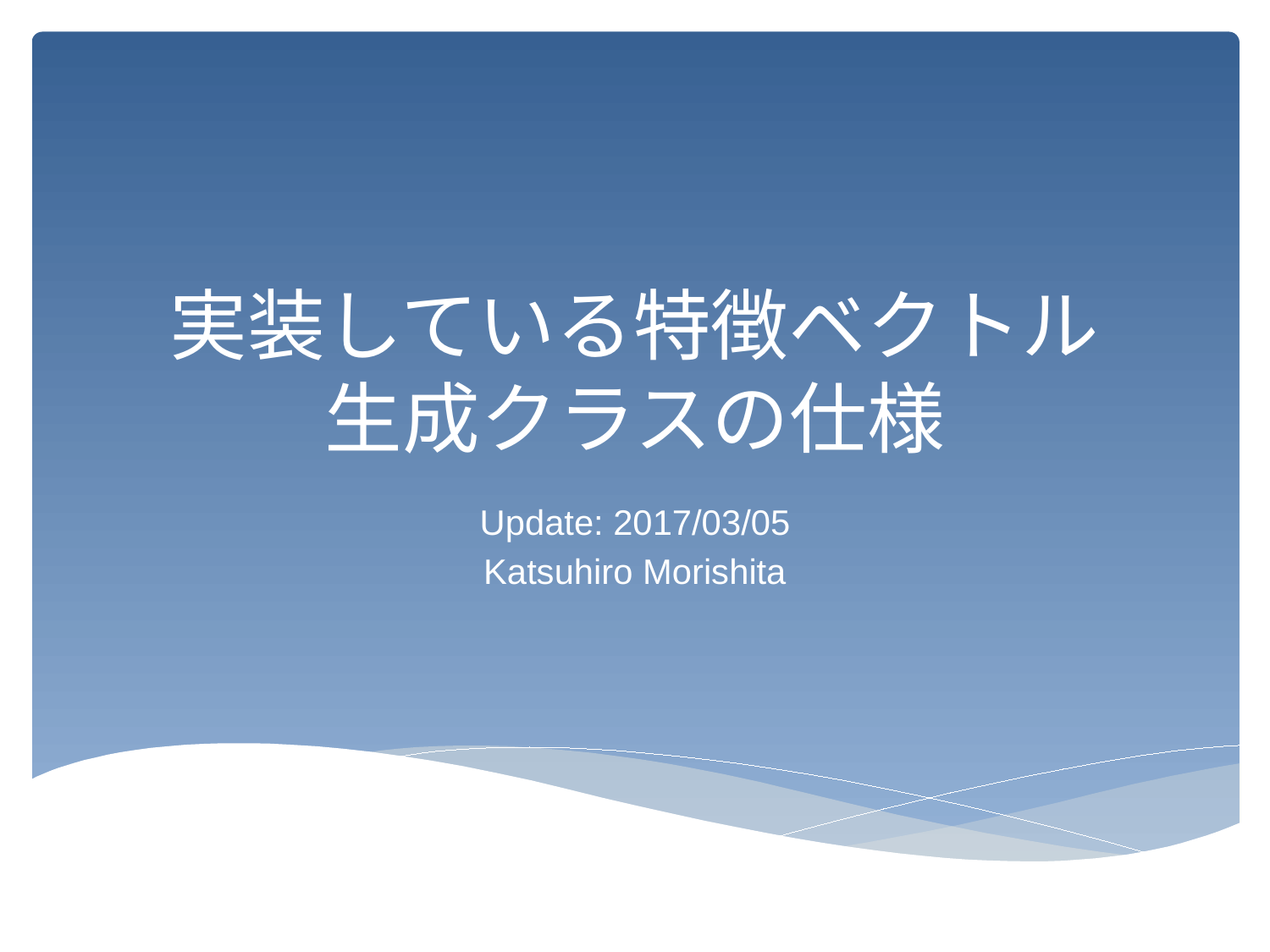

# 実装している特徴ベクトル 生成クラスの仕様
Update: 2017/03/05
Katsuhiro Morishita